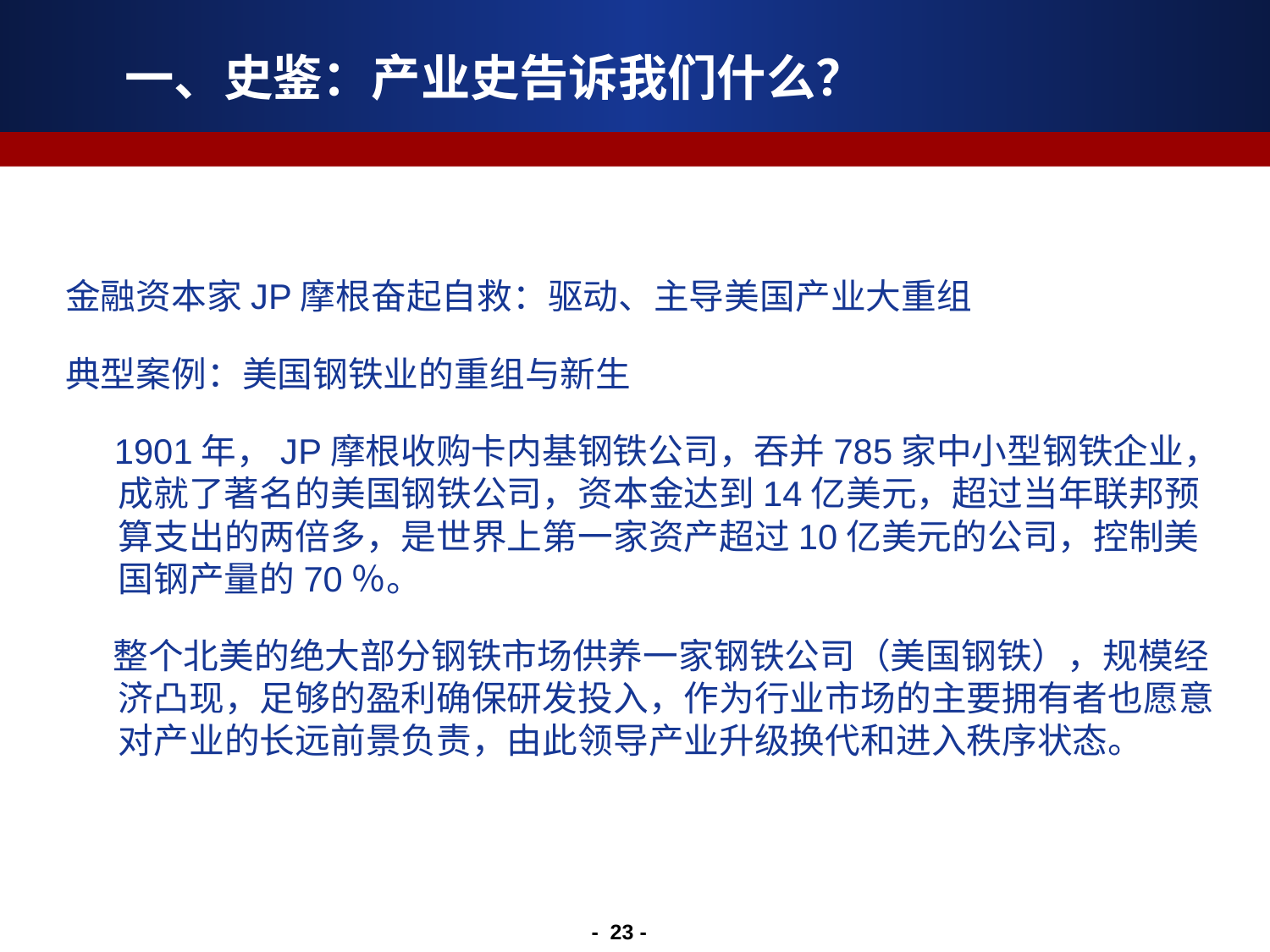

23
# 一、史鉴：产业史告诉我们什么？

金融资本家JP摩根奋起自救：驱动、主导美国产业大重组
典型案例：美国钢铁业的重组与新生
     1901年，JP摩根收购卡内基钢铁公司，吞并785家中小型钢铁企业，成就了著名的美国钢铁公司，资本金达到14亿美元，超过当年联邦预算支出的两倍多，是世界上第一家资产超过10亿美元的公司，控制美国钢产量的70％。
     整个北美的绝大部分钢铁市场供养一家钢铁公司（美国钢铁），规模经济凸现，足够的盈利确保研发投入，作为行业市场的主要拥有者也愿意对产业的长远前景负责，由此领导产业升级换代和进入秩序状态。